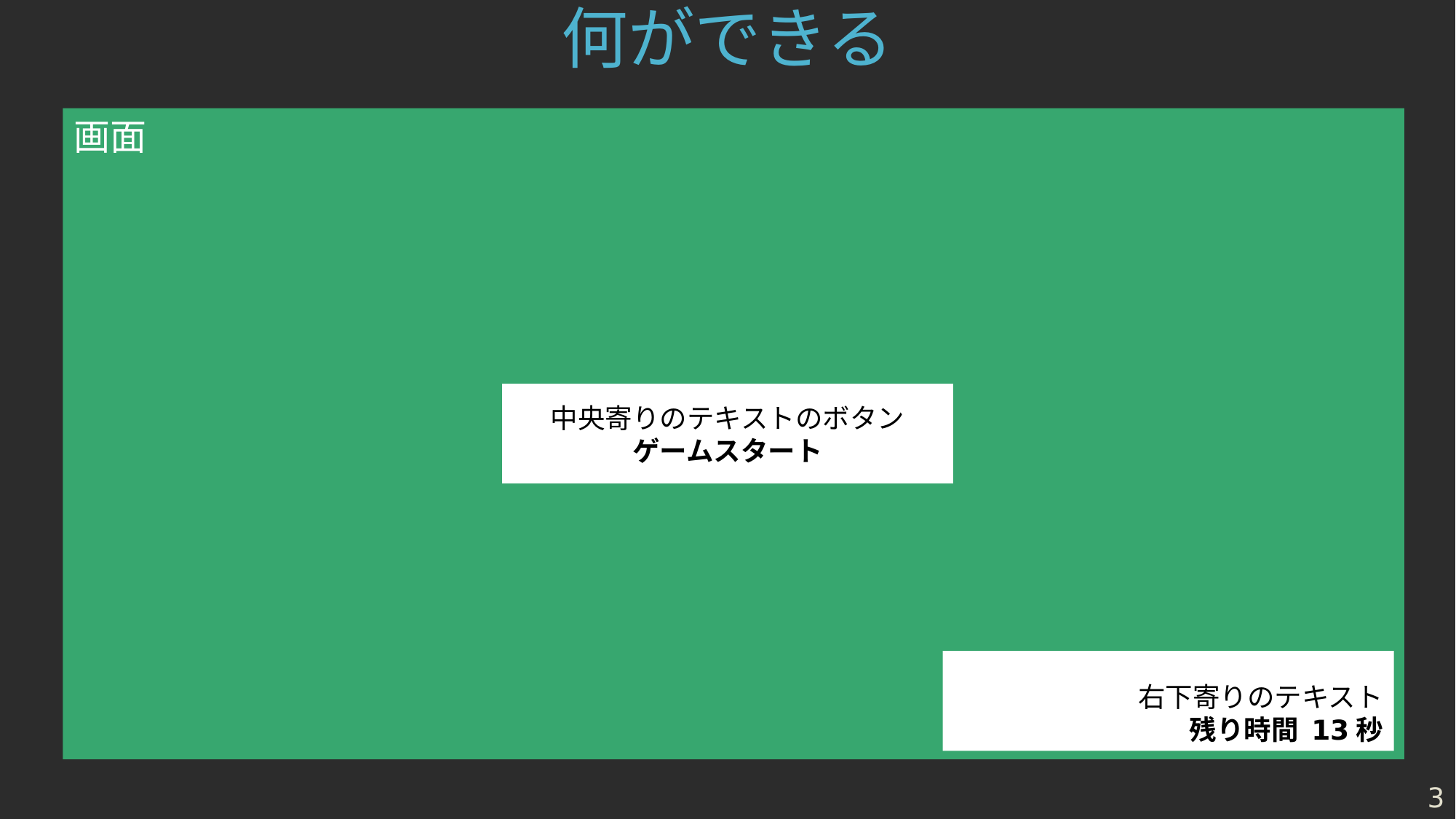

# 何ができる
画面
中央寄りのテキストのボタン
ゲームスタート
右下寄りのテキスト
残り時間 13秒